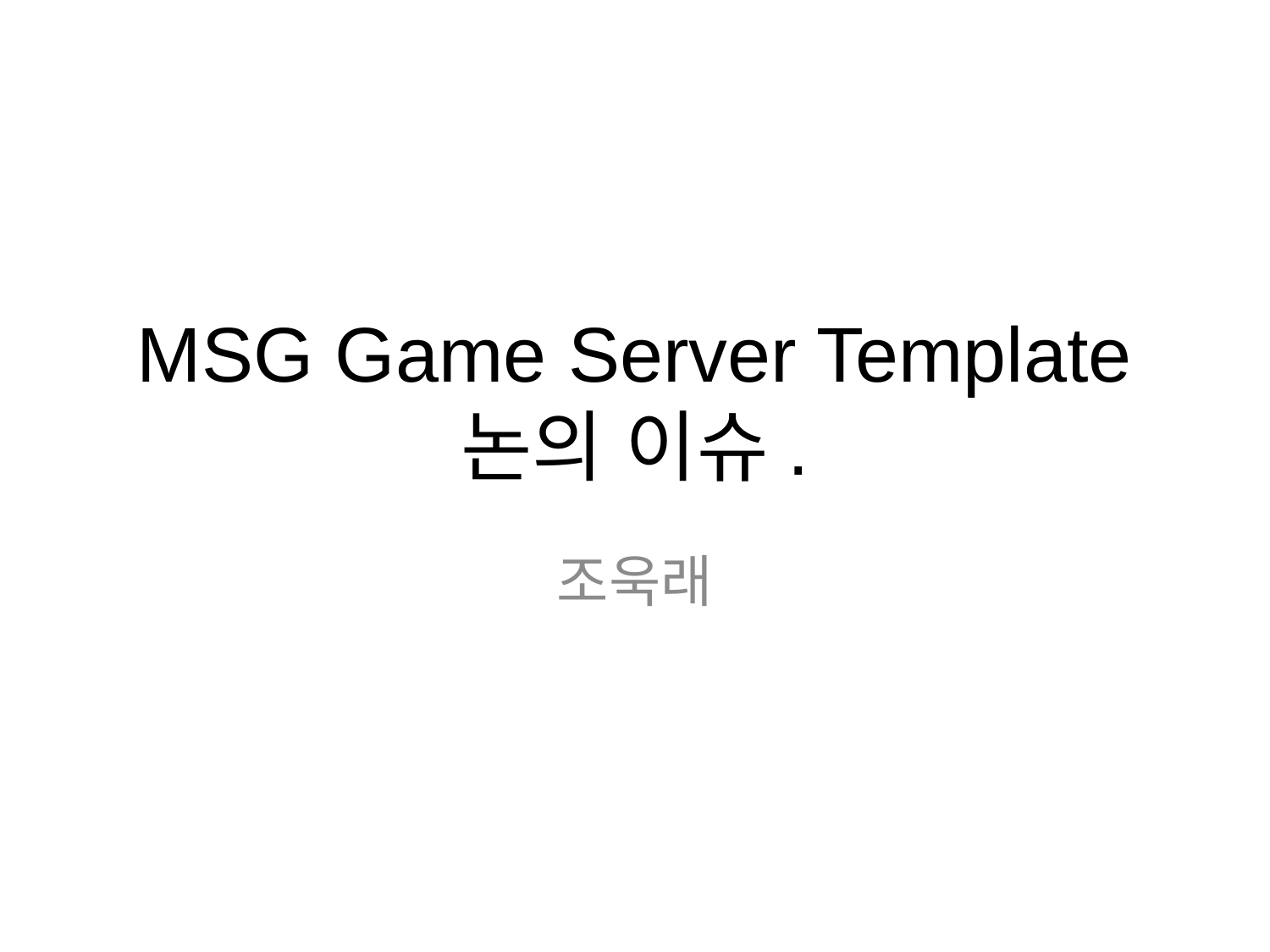

# MSG Game Server Template 논의 이슈.
조욱래